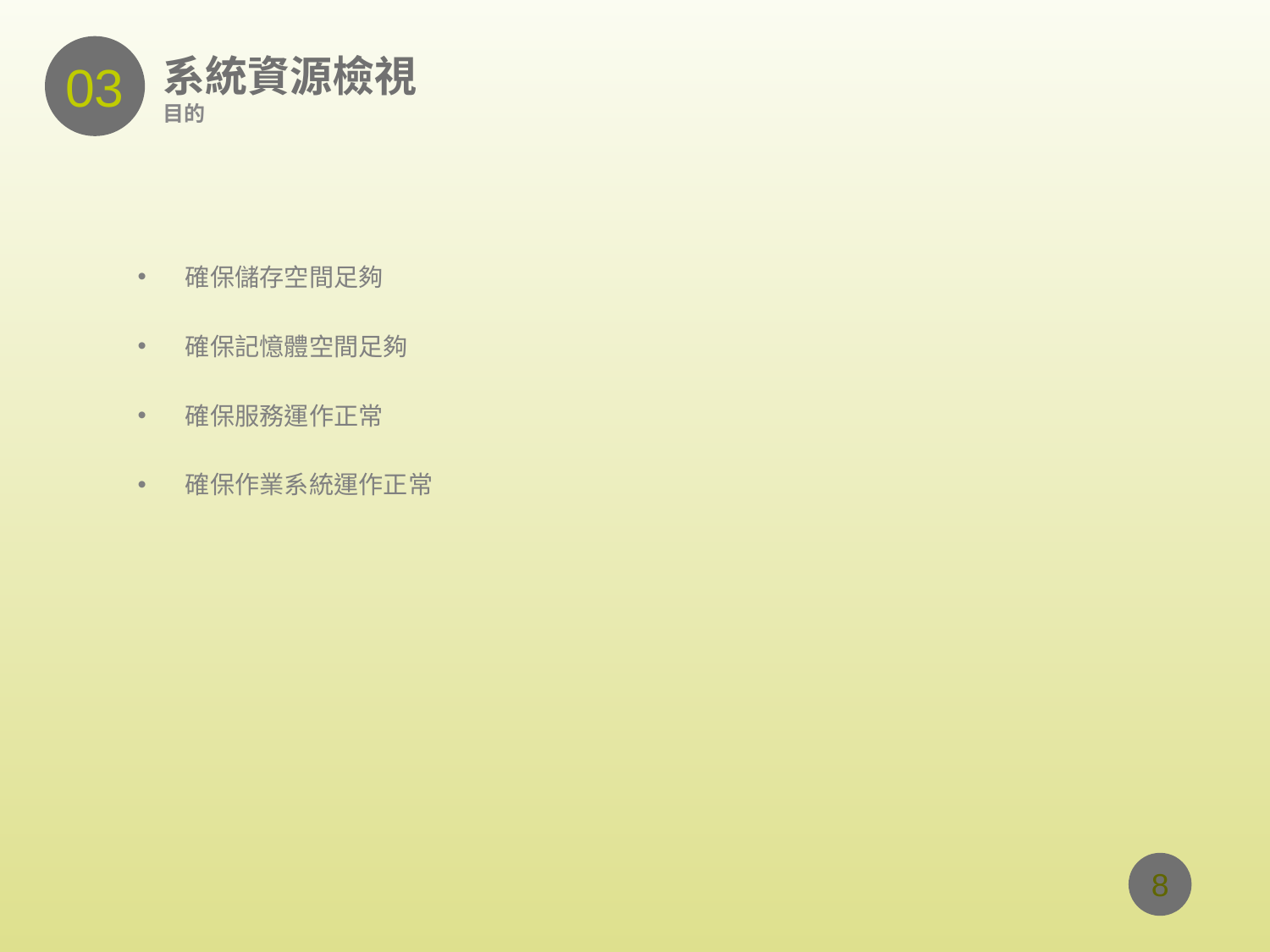

03
# 系統資源檢視
目的

確保儲存空間足夠

確保記憶體空間足夠

確保服務運作正常

確保作業系統運作正常

8